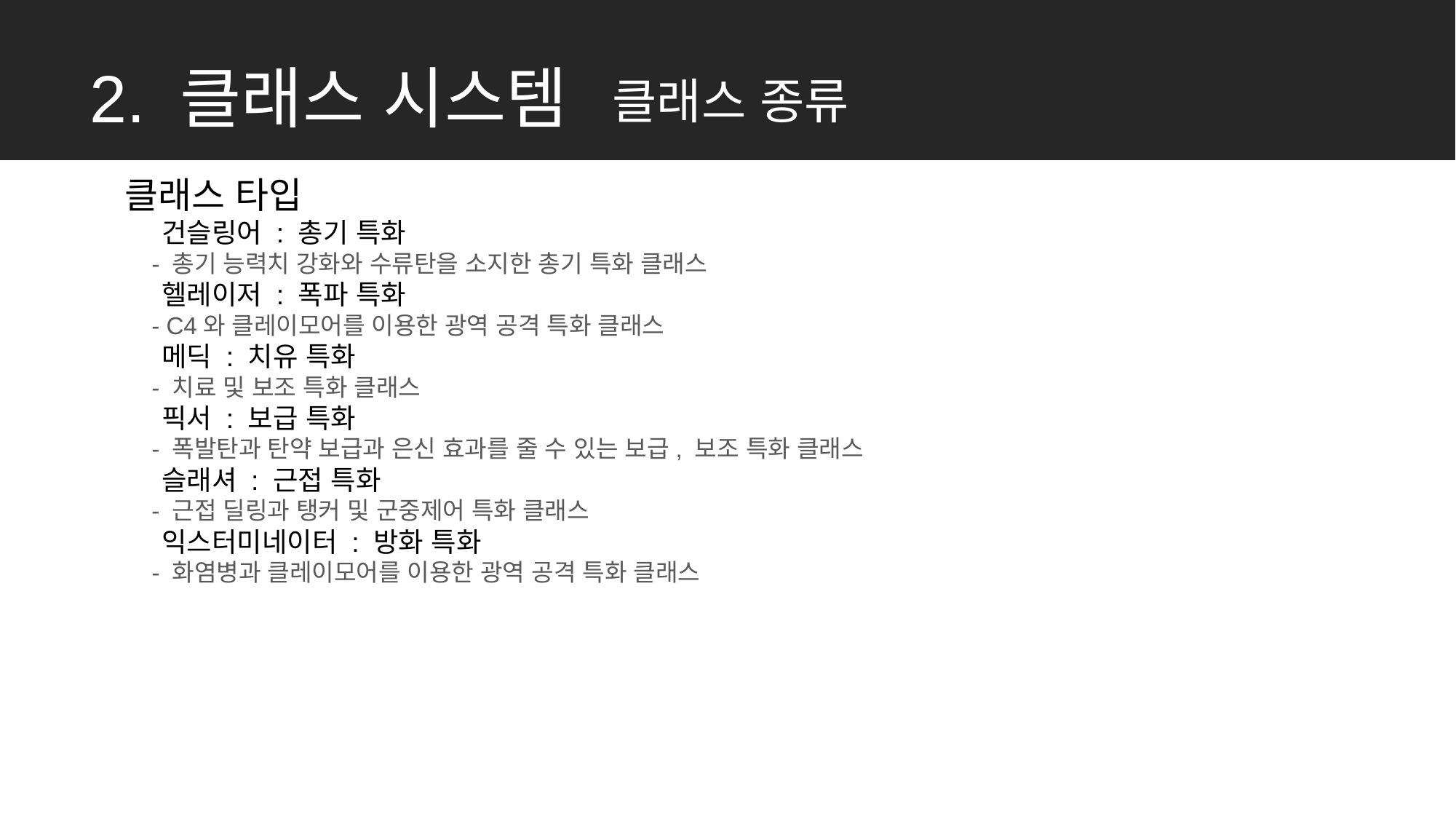

# 2. 클래스 시스템
클래스 종류
클래스 타입
    건슬링어 : 총기 특화
    - 총기 능력치 강화와 수류탄을 소지한 총기 특화 클래스
    헬레이저 : 폭파 특화
    - C4와 클레이모어를 이용한 광역 공격 특화 클래스
    메딕 : 치유 특화
    - 치료 및 보조 특화 클래스
    픽서 : 보급 특화
    - 폭발탄과 탄약 보급과 은신 효과를 줄 수 있는 보급, 보조 특화 클래스
    슬래셔 : 근접 특화
    - 근접 딜링과 탱커 및 군중제어 특화 클래스
    익스터미네이터 : 방화 특화
    - 화염병과 클레이모어를 이용한 광역 공격 특화 클래스